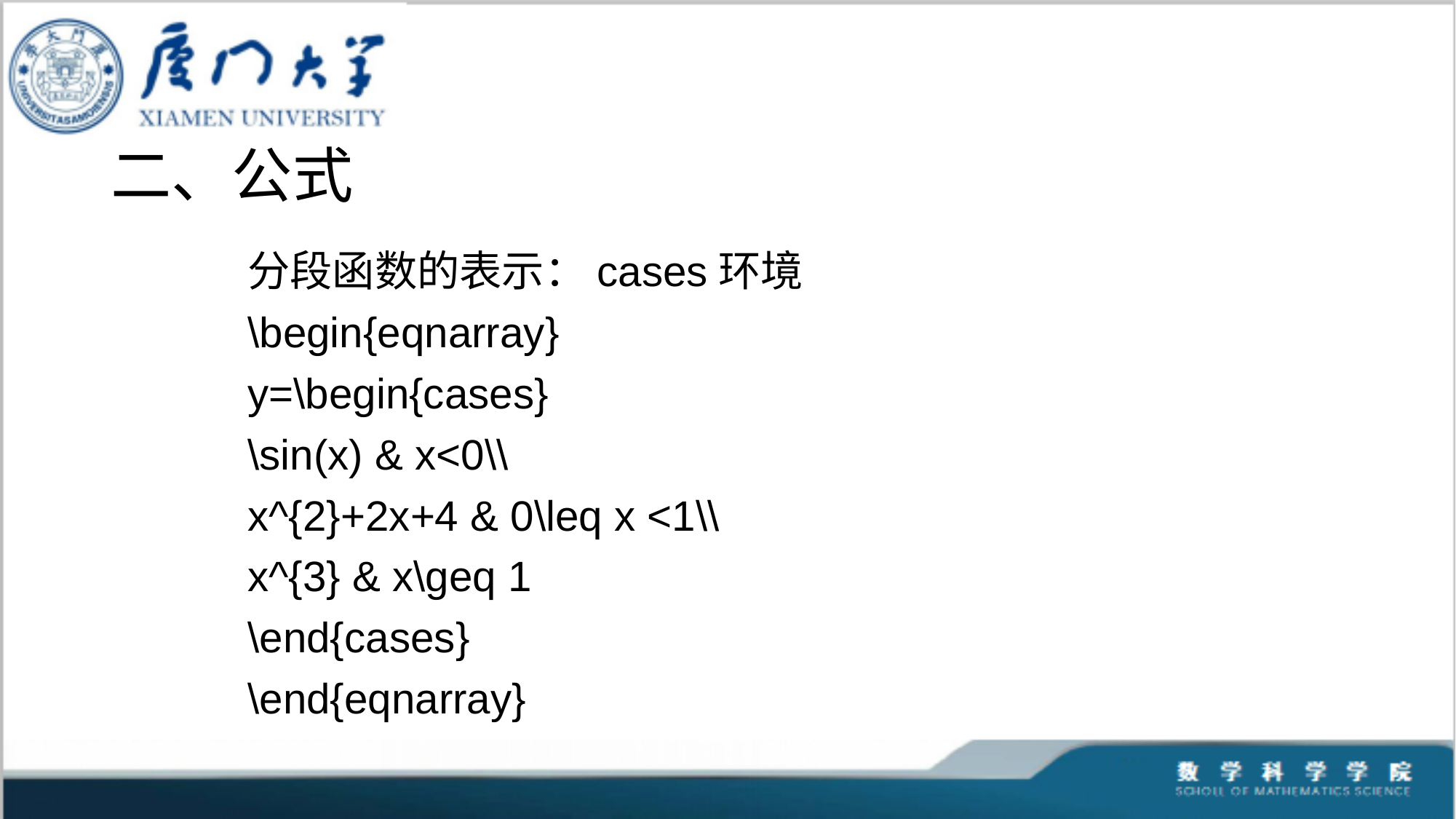

# 二、公式
分段函数的表示：cases环境
\begin{eqnarray}
y=\begin{cases}
\sin(x) & x<0\\
x^{2}+2x+4 & 0\leq x <1\\
x^{3} & x\geq 1
\end{cases}
\end{eqnarray}